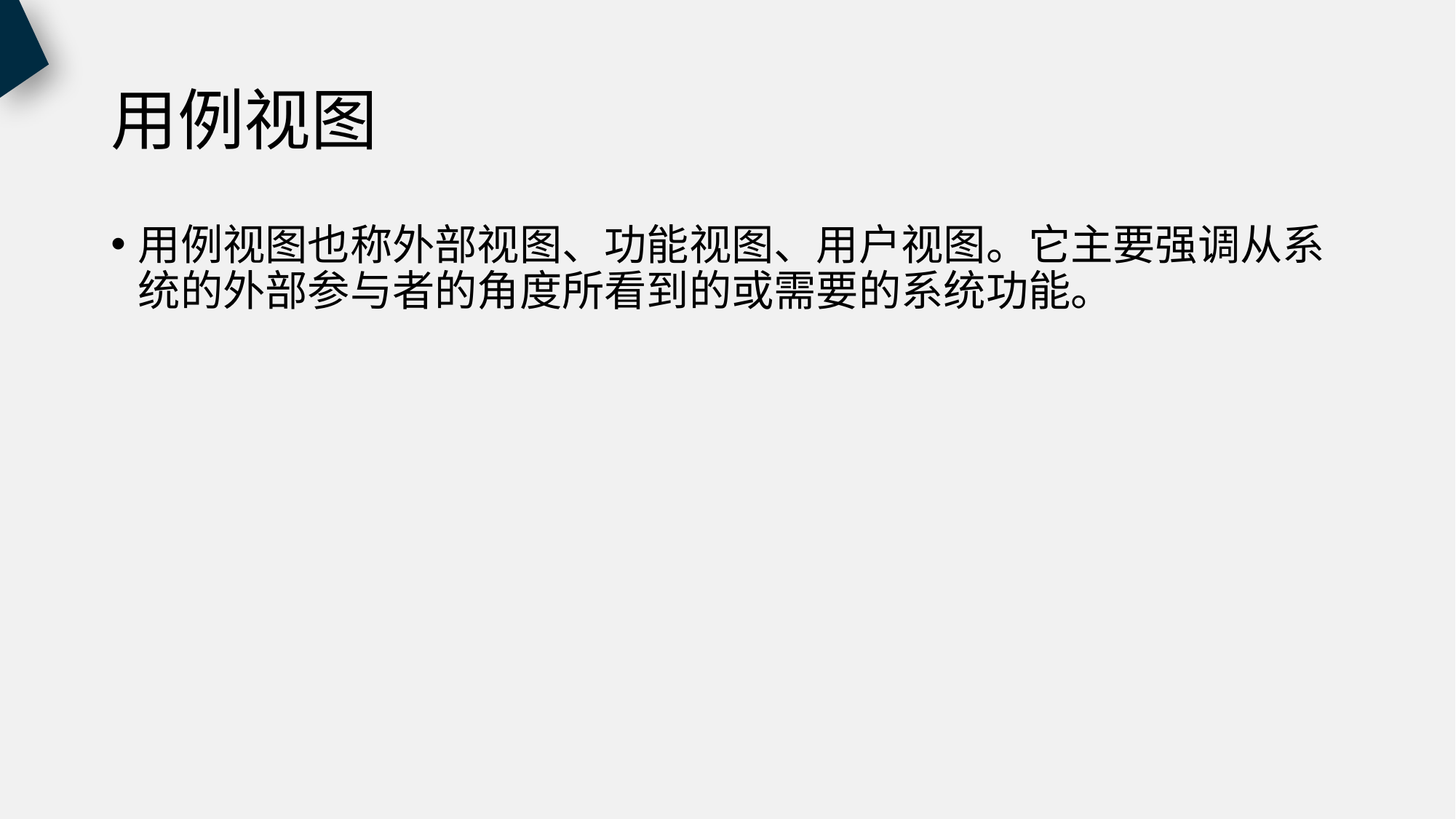

# 用例视图
用例视图也称外部视图、功能视图、用户视图。它主要强调从系统的外部参与者的角度所看到的或需要的系统功能。